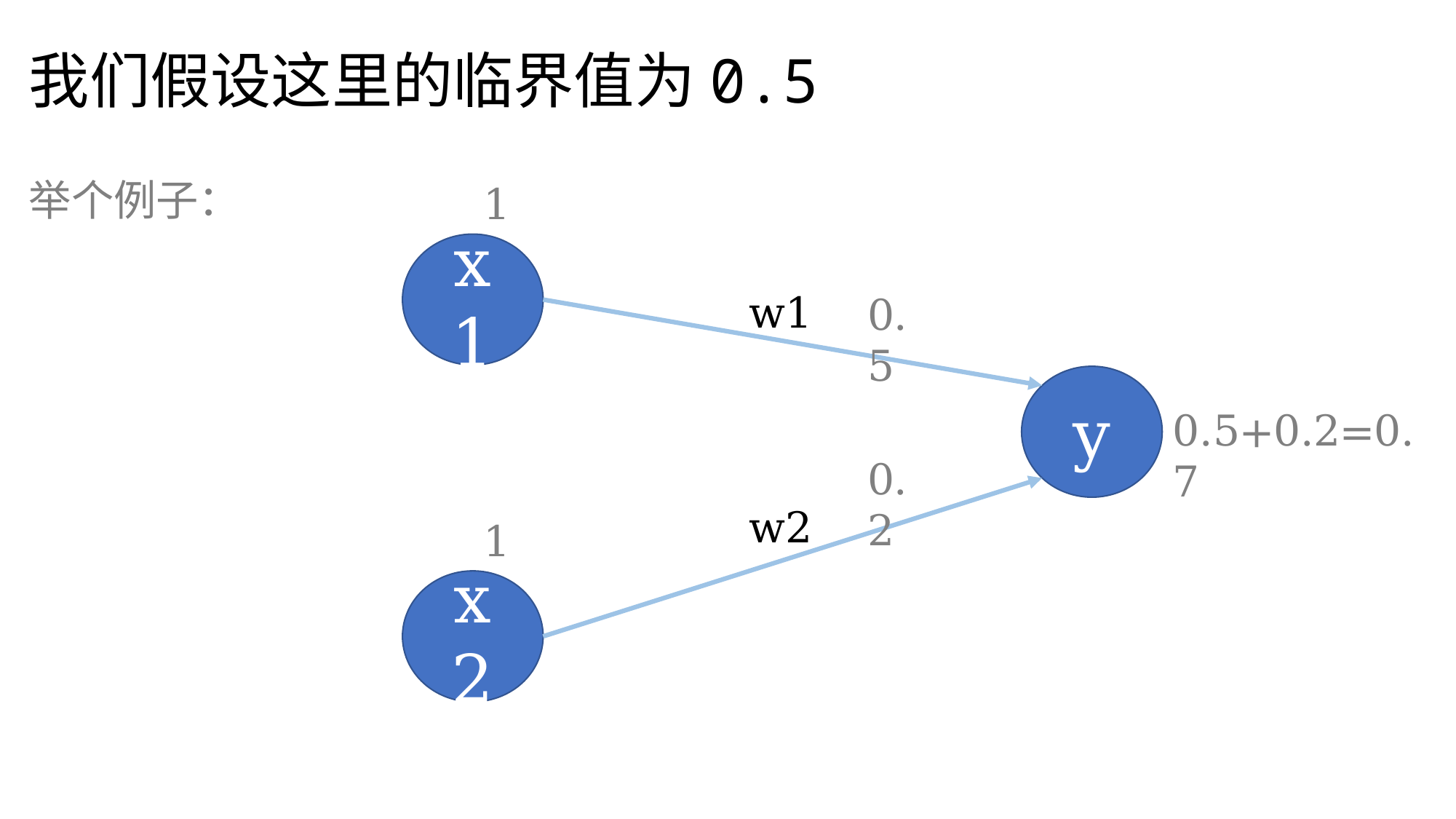

我们假设这里的临界值为0.5
举个例子：
1
x1
w1
w2
0.5
y
0.5+0.2=0.7
0.2
1
x2